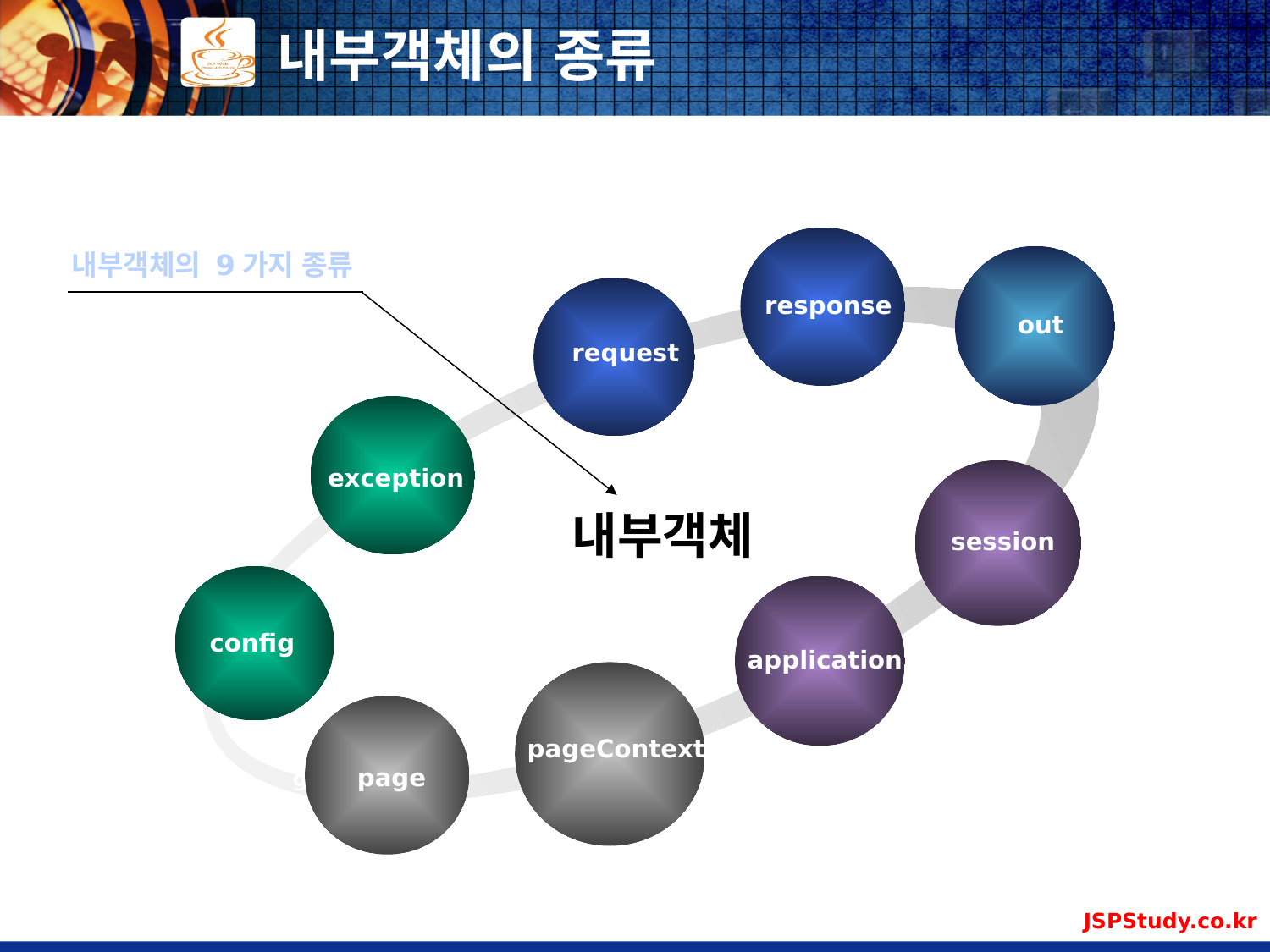

# 내부객체의 종류

 내부객체의 9가지 종류

out
request

include

내부객체
session

pageContext
getProperty
response

exception

config
application

page
JSPStudy.co.kr